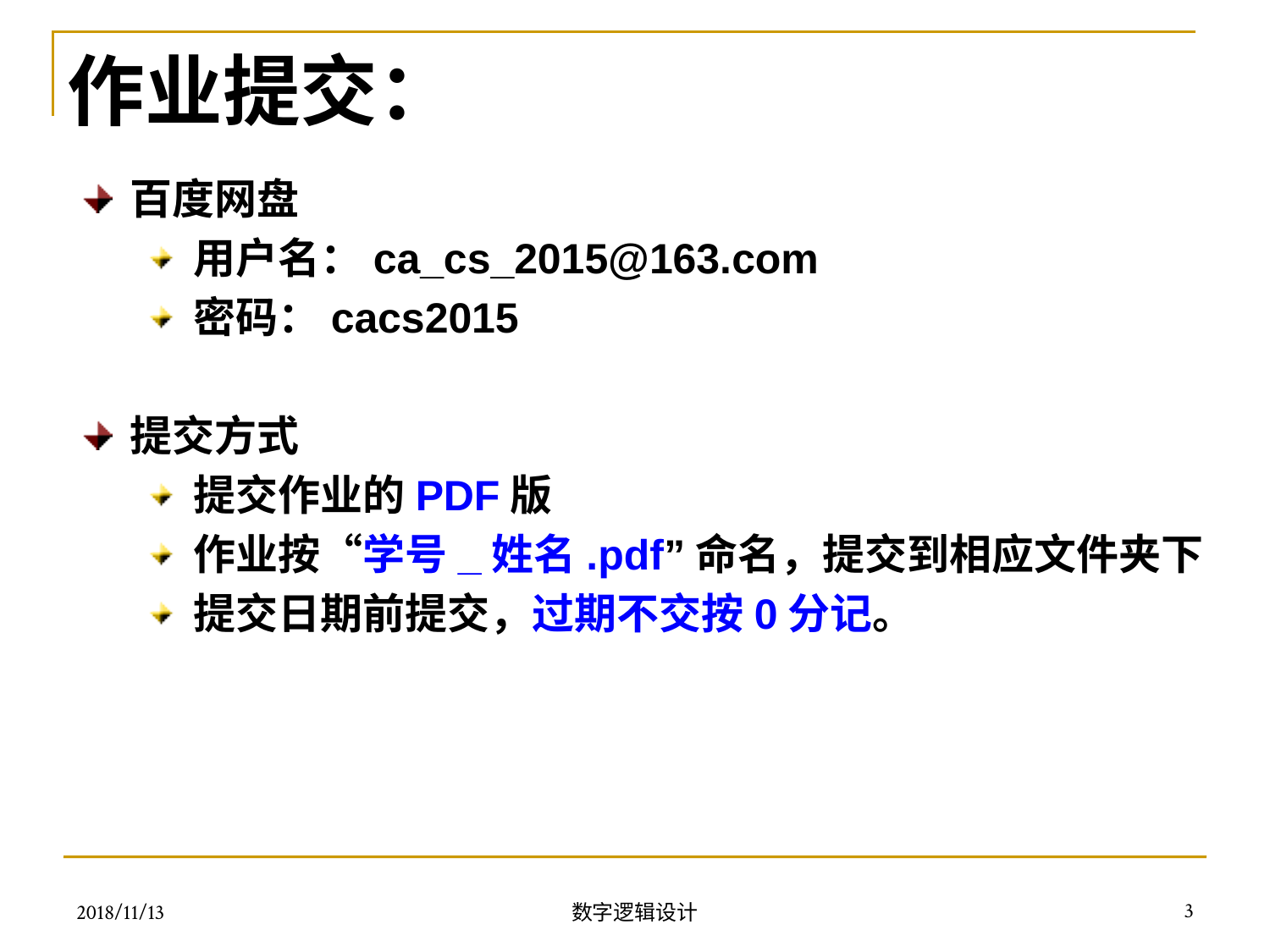

作业提交：
百度网盘
用户名：ca_cs_2015@163.com
密码：cacs2015

提交方式
提交作业的PDF版
作业按“学号_姓名.pdf”命名，提交到相应文件夹下
提交日期前提交，过期不交按0分记。

2018/11/13
3
数字逻辑设计